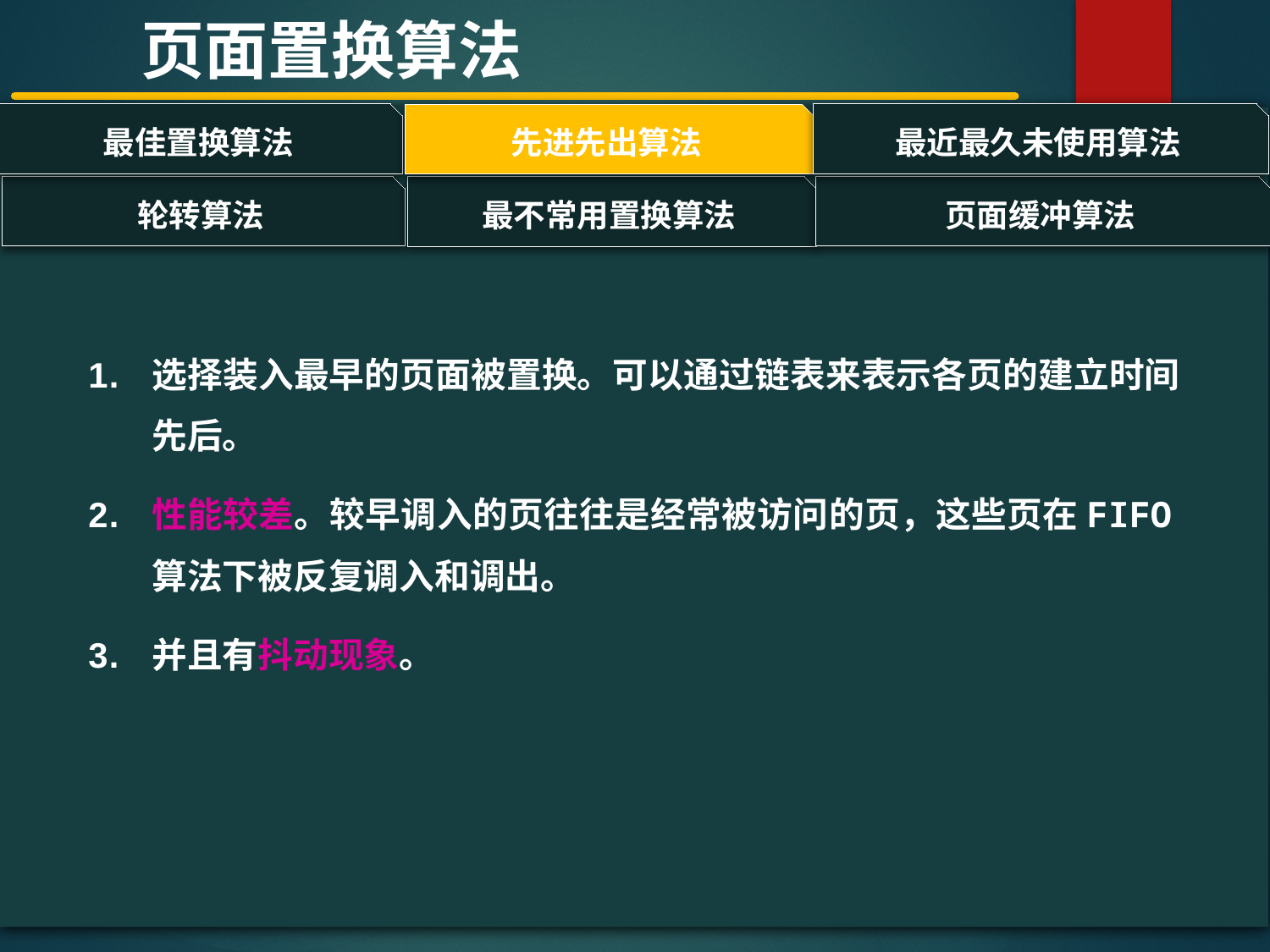

页面置换算法
最佳置换算法
最近最久未使用算法
先进先出算法
轮转算法
页面缓冲算法
最不常用置换算法
#
选择装入最早的页面被置换。可以通过链表来表示各页的建立时间先后。
性能较差。较早调入的页往往是经常被访问的页，这些页在FIFO算法下被反复调入和调出。
并且有抖动现象。